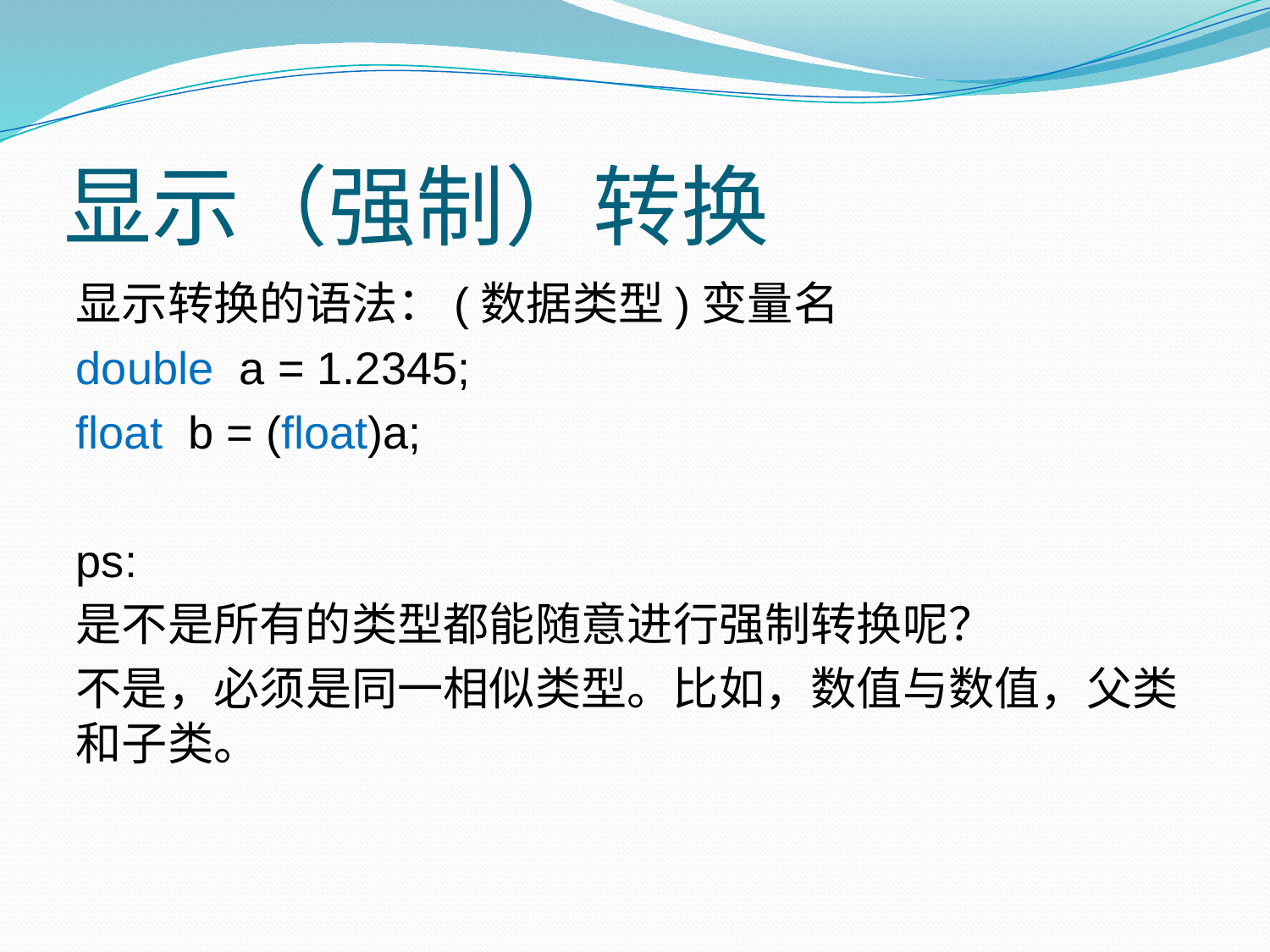

# 显示（强制）转换
显示转换的语法：(数据类型)变量名
double  a = 1.2345;
float  b = (float)a;

ps:
是不是所有的类型都能随意进行强制转换呢？
不是，必须是同一相似类型。比如，数值与数值，父类和子类。